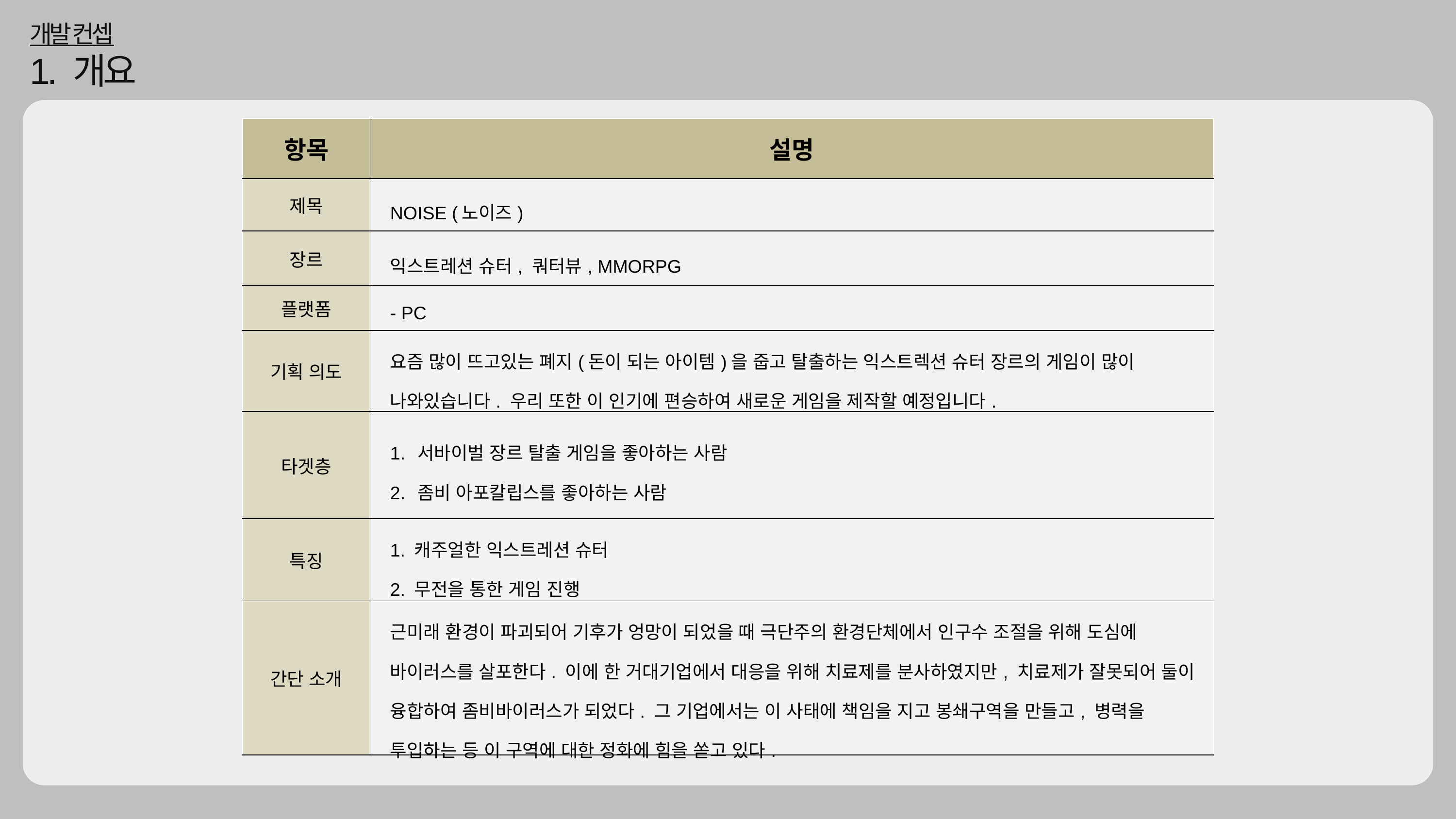

개발 컨셉
1. 개요

| 항목 | 설명 |
| --- | --- |
| 제목 | NOISE (노이즈) |
| 장르 | 익스트레션 슈터, 쿼터뷰, MMORPG |
| 플랫폼 | - PC |
| 기획 의도 | 요즘 많이 뜨고있는 폐지(돈이 되는 아이템)을 줍고 탈출하는 익스트렉션 슈터 장르의 게임이 많이 나와있습니다. 우리 또한 이 인기에 편승하여 새로운 게임을 제작할 예정입니다. |
| 타겟층 | 서바이벌 장르 탈출 게임을 좋아하는 사람 좀비 아포칼립스를 좋아하는 사람 |
| 특징 | 1. 캐주얼한 익스트레션 슈터 2. 무전을 통한 게임 진행 |
| 간단 소개 | 근미래 환경이 파괴되어 기후가 엉망이 되었을 때 극단주의 환경단체에서 인구수 조절을 위해 도심에 바이러스를 살포한다. 이에 한 거대기업에서 대응을 위해 치료제를 분사하였지만, 치료제가 잘못되어 둘이 융합하여 좀비바이러스가 되었다. 그 기업에서는 이 사태에 책임을 지고 봉쇄구역을 만들고, 병력을 투입하는 등 이 구역에 대한 정화에 힘을 쏟고 있다. |